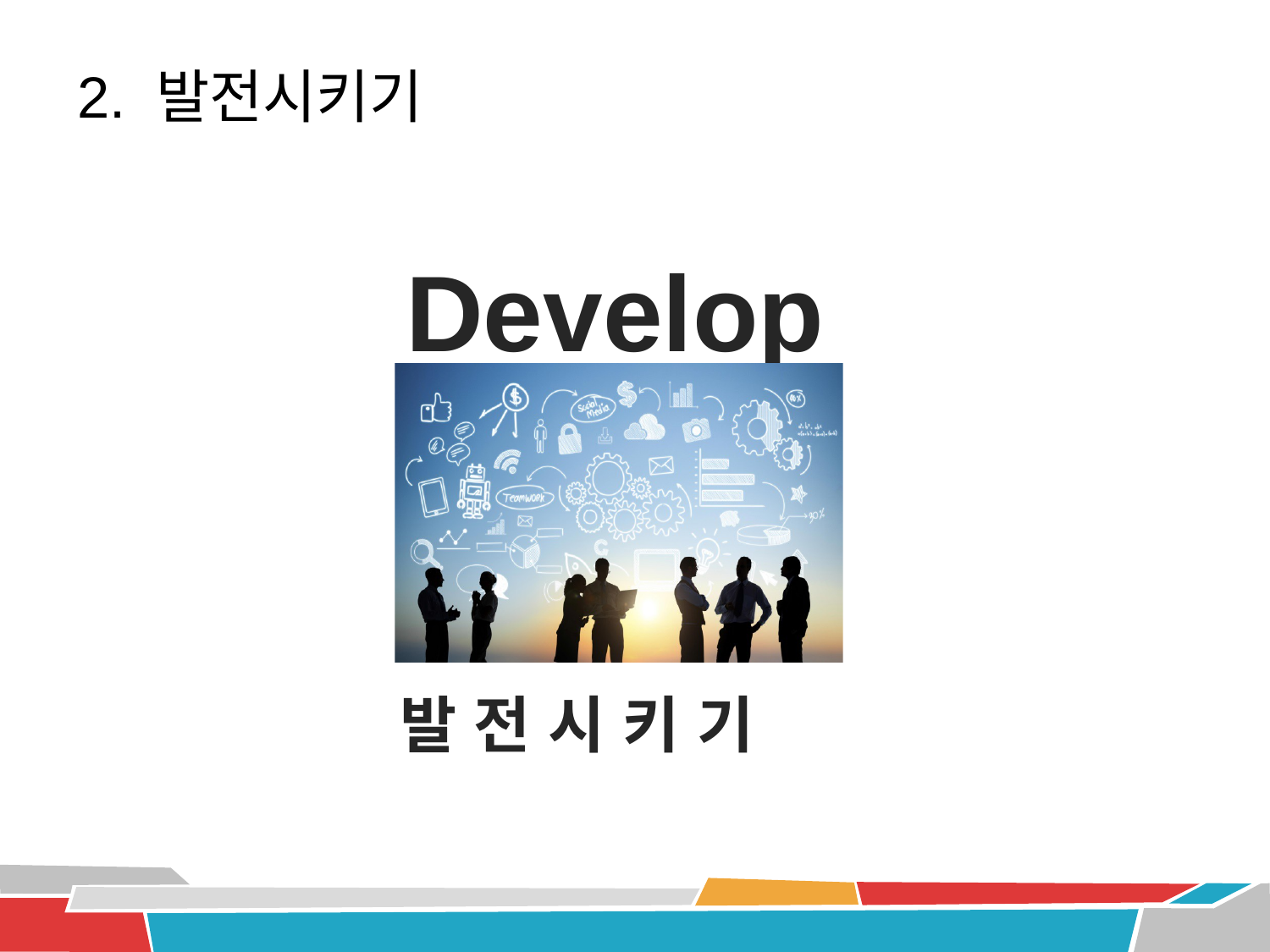

2. 발전시키기
Develop

발 전 시 키 기